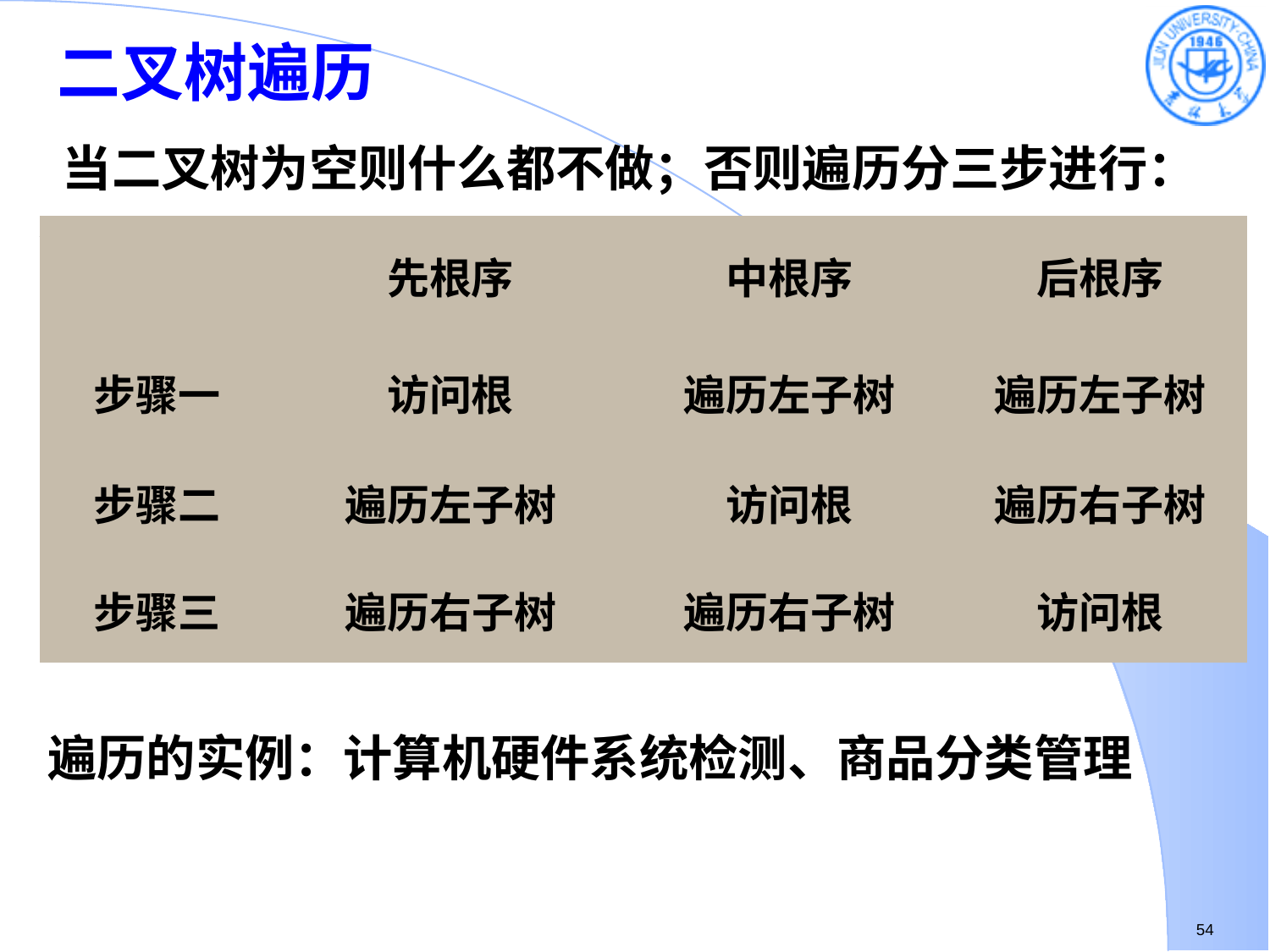

二叉树遍历
当二叉树为空则什么都不做；否则遍历分三步进行：
遍历方法

步骤
|  | 先根序 | 中根序 | 后根序 |
| --- | --- | --- | --- |
| 步骤一 | 访问根 | 遍历左子树 | 遍历左子树 |
| 步骤二 | 遍历左子树 | 访问根 | 遍历右子树 |
| 步骤三 | 遍历右子树 | 遍历右子树 | 访问根 |
遍历的实例：计算机硬件系统检测、商品分类管理